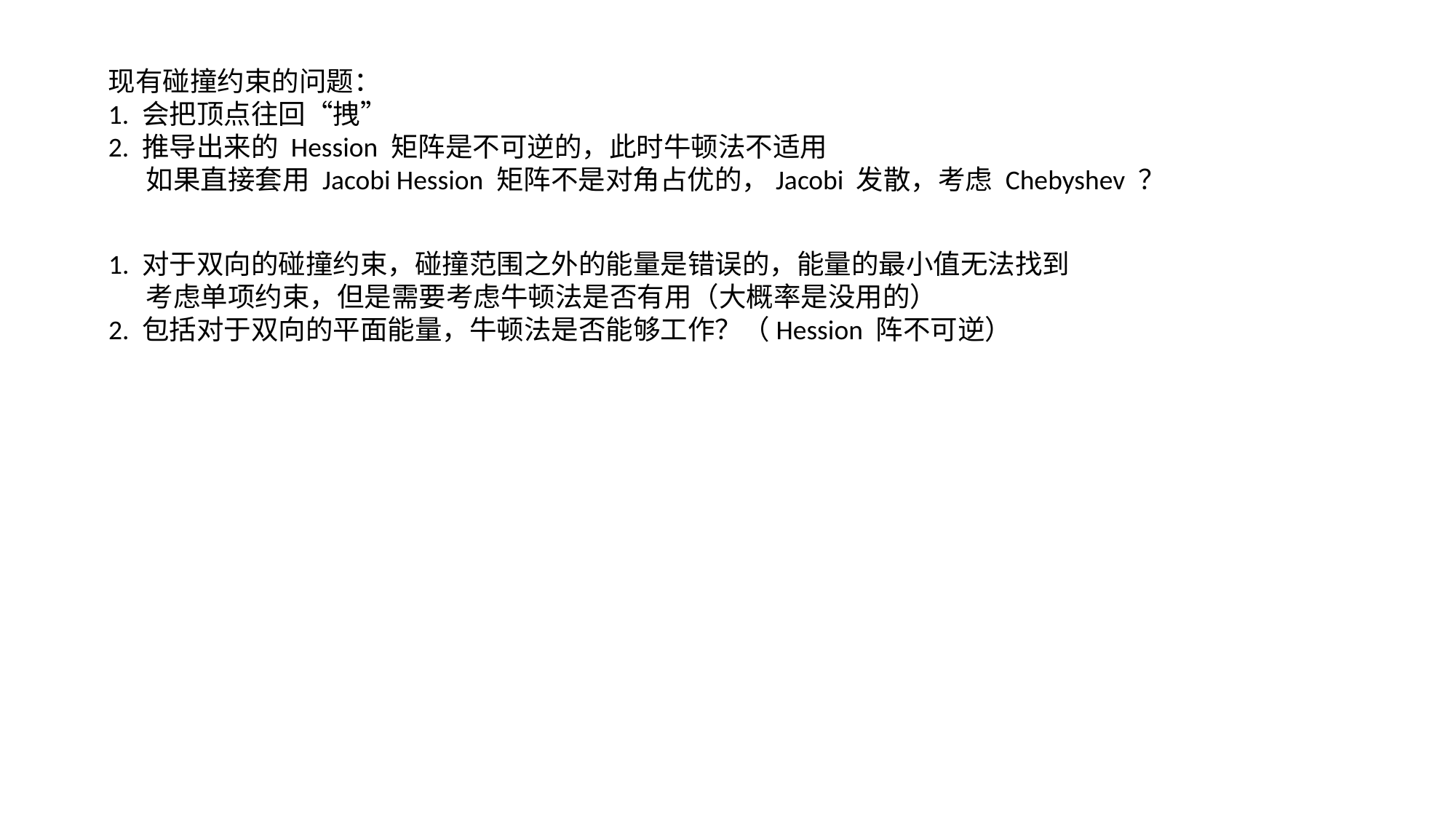

现有碰撞约束的问题：
1. 会把顶点往回“拽”
2. 推导出来的 Hession 矩阵是不可逆的，此时牛顿法不适用
     如果直接套用 Jacobi Hession 矩阵不是对角占优的，Jacobi 发散，考虑 Chebyshev ？
1. 对于双向的碰撞约束，碰撞范围之外的能量是错误的，能量的最小值无法找到
     考虑单项约束，但是需要考虑牛顿法是否有用（大概率是没用的）
2. 包括对于双向的平面能量，牛顿法是否能够工作？（Hession 阵不可逆）